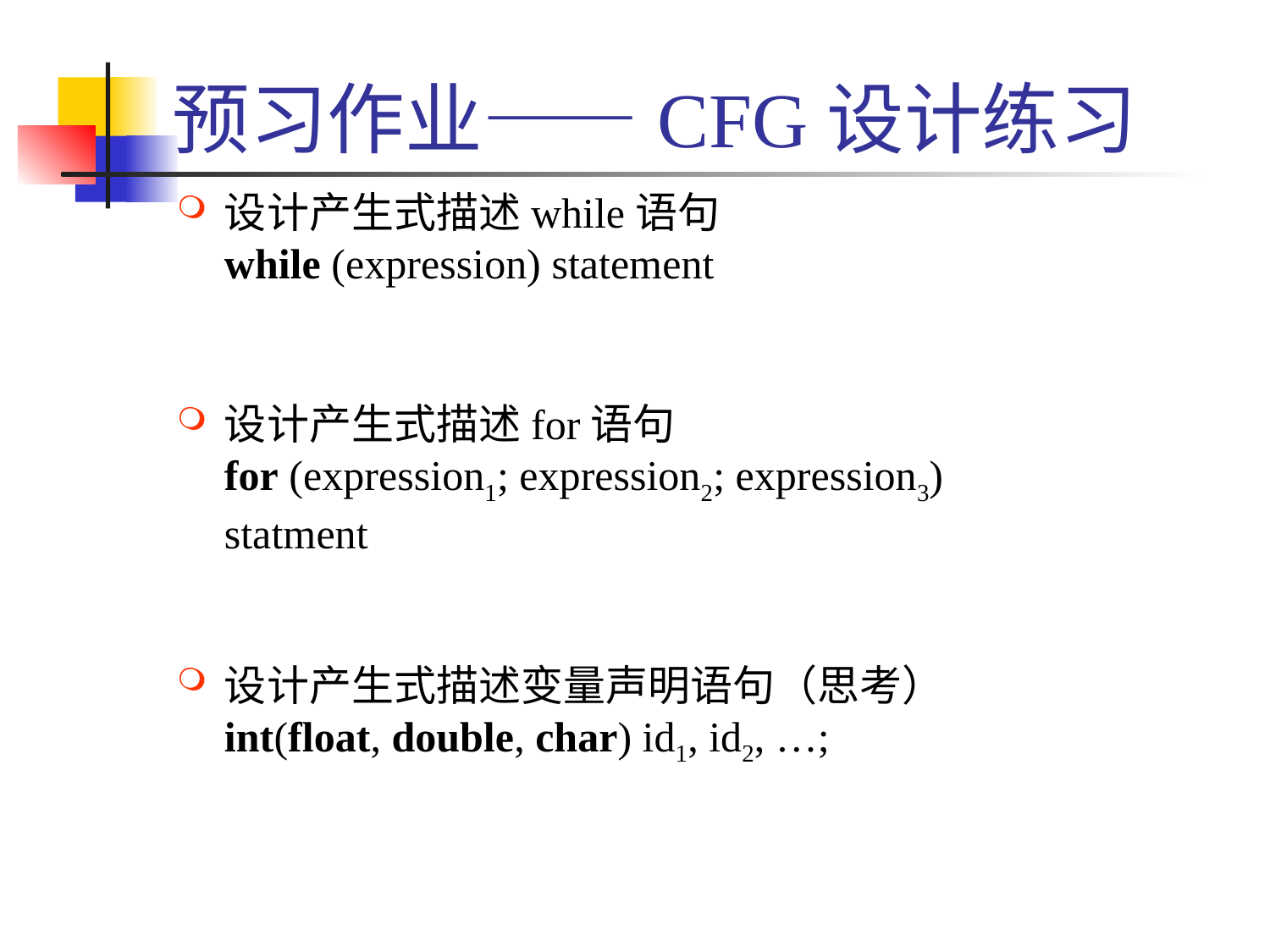

预习作业——CFG设计练习
设计产生式描述while语句
while (expression) statement
设计产生式描述for语句
for (expression1; expression2; expression3)
statment

设计产生式描述变量声明语句（思考）
int(float, double, char) id1, id2, …;